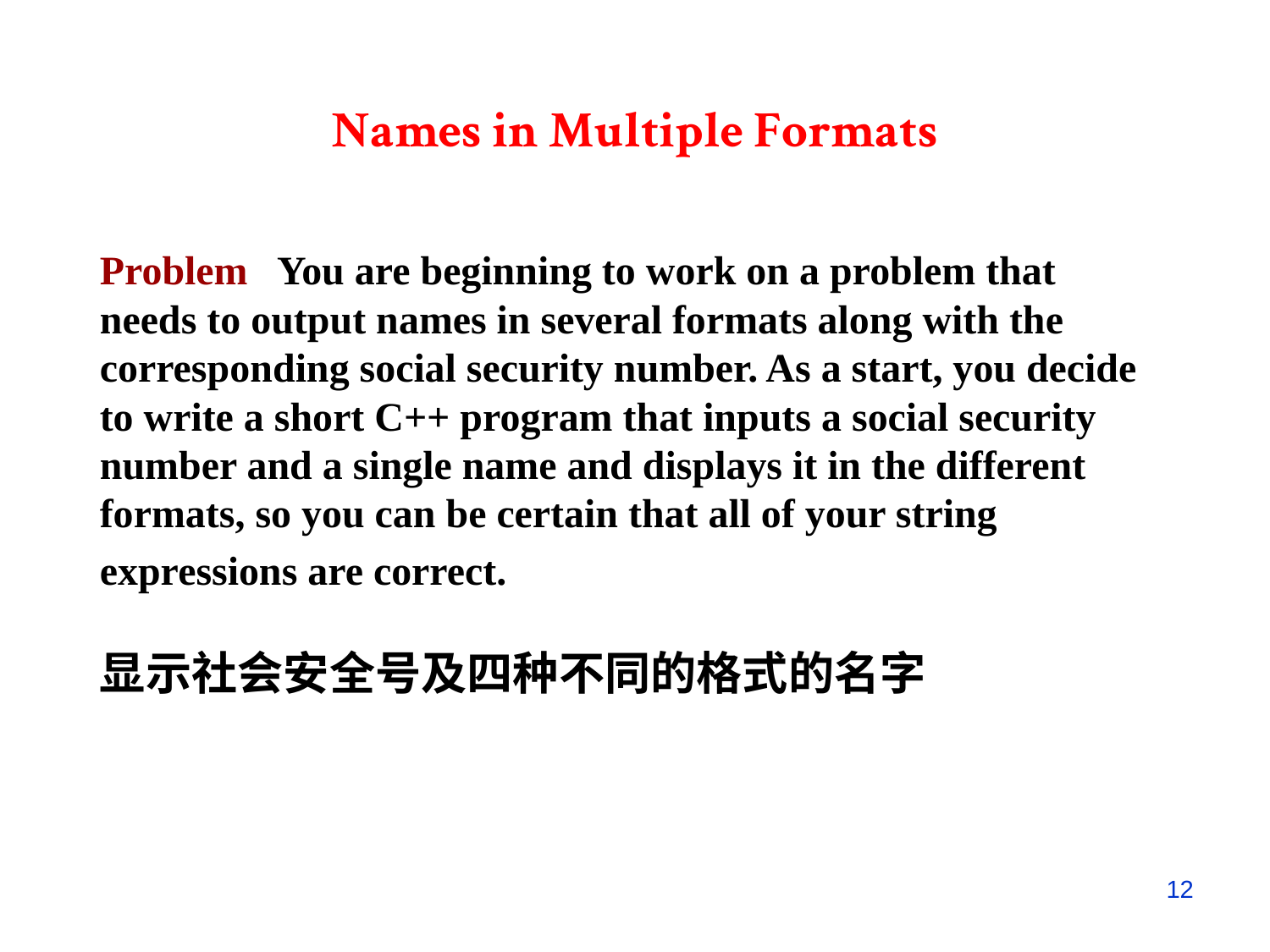

Names in Multiple Formats
Problem   You are beginning to work on a problem that needs to output names in several formats along with the corresponding social security number. As a start, you decide to write a short C++ program that inputs a social security number and a single name and displays it in the different formats, so you can be certain that all of your string expressions are correct.

显示社会安全号及四种不同的格式的名字
12